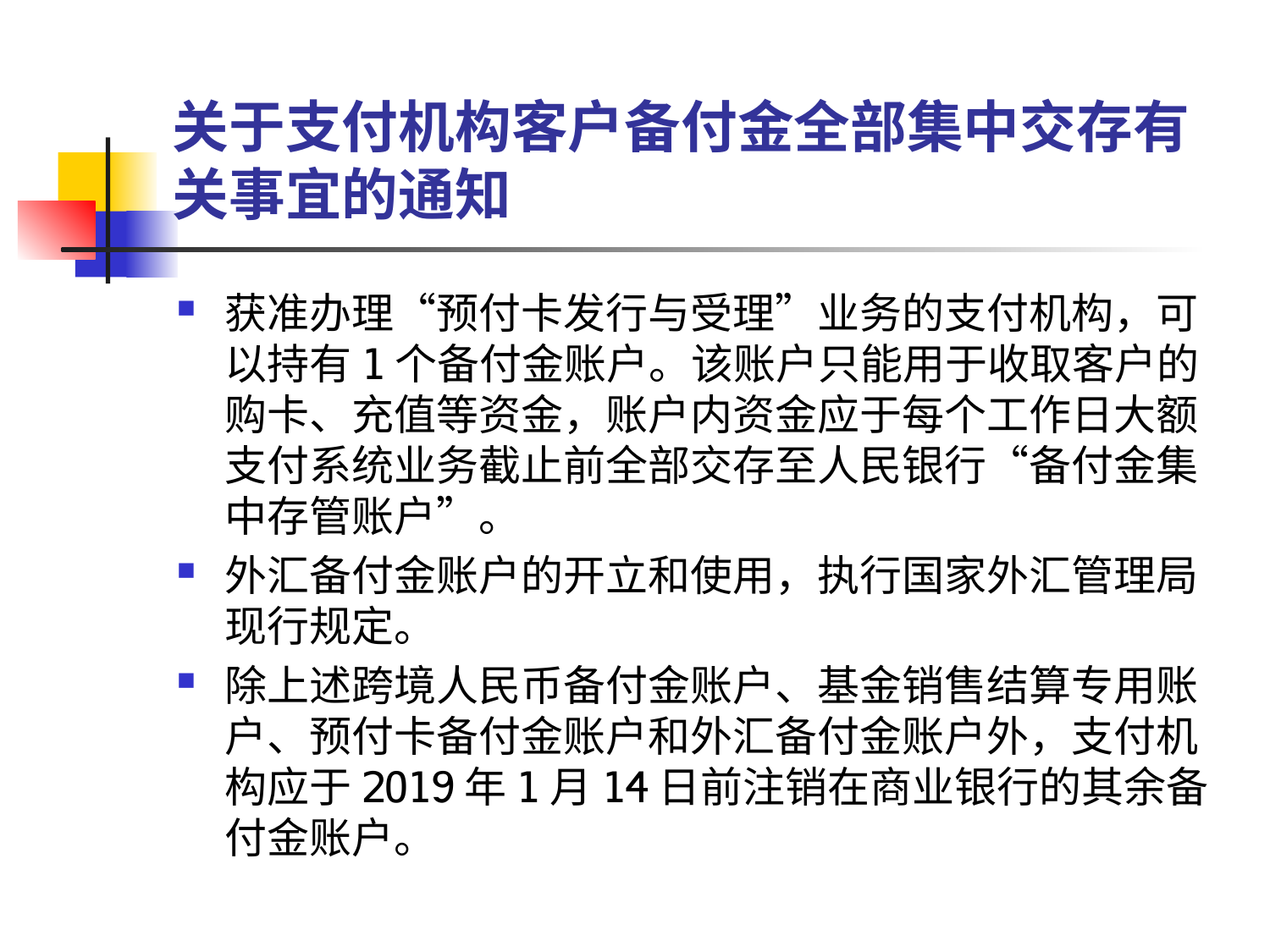

# 关于支付机构客户备付金全部集中交存有关事宜的通知
获准办理“预付卡发行与受理”业务的支付机构，可以持有1个备付金账户。该账户只能用于收取客户的购卡、充值等资金，账户内资金应于每个工作日大额支付系统业务截止前全部交存至人民银行“备付金集中存管账户”。
外汇备付金账户的开立和使用，执行国家外汇管理局现行规定。
除上述跨境人民币备付金账户、基金销售结算专用账户、预付卡备付金账户和外汇备付金账户外，支付机构应于2019年1月14日前注销在商业银行的其余备付金账户。